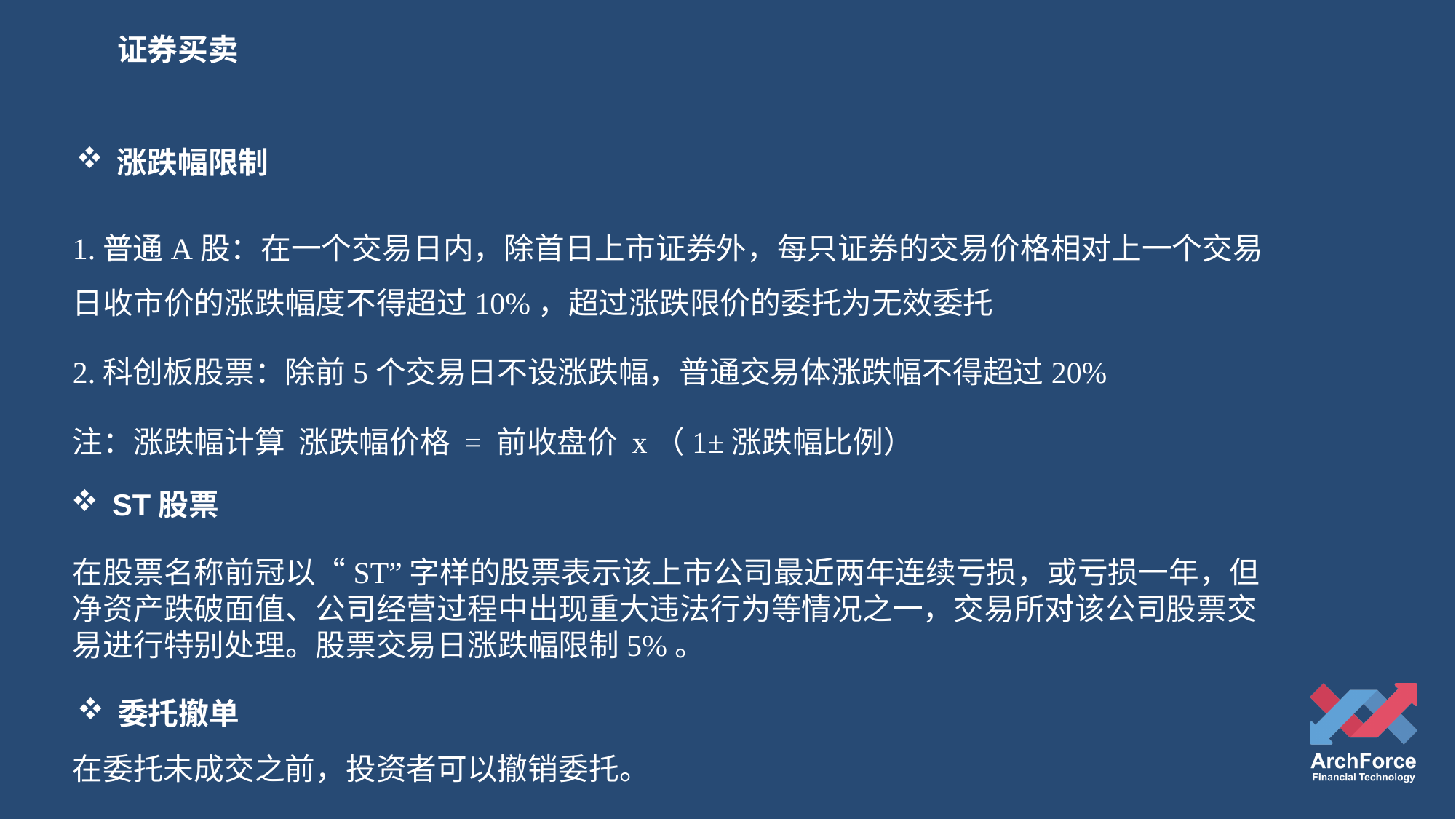

证券买卖
涨跌幅限制
1.普通A股：在一个交易日内，除首日上市证券外，每只证券的交易价格相对上一个交易日收市价的涨跌幅度不得超过10%，超过涨跌限价的委托为无效委托
2.科创板股票：除前5个交易日不设涨跌幅，普通交易体涨跌幅不得超过20%
注：涨跌幅计算  涨跌幅价格 = 前收盘价 x（1±涨跌幅比例）
ST股票
在股票名称前冠以“ST”字样的股票表示该上市公司最近两年连续亏损，或亏损一年，但净资产跌破面值、公司经营过程中出现重大违法行为等情况之一，交易所对该公司股票交易进行特别处理。股票交易日涨跌幅限制5%。
委托撤单
在委托未成交之前，投资者可以撤销委托。